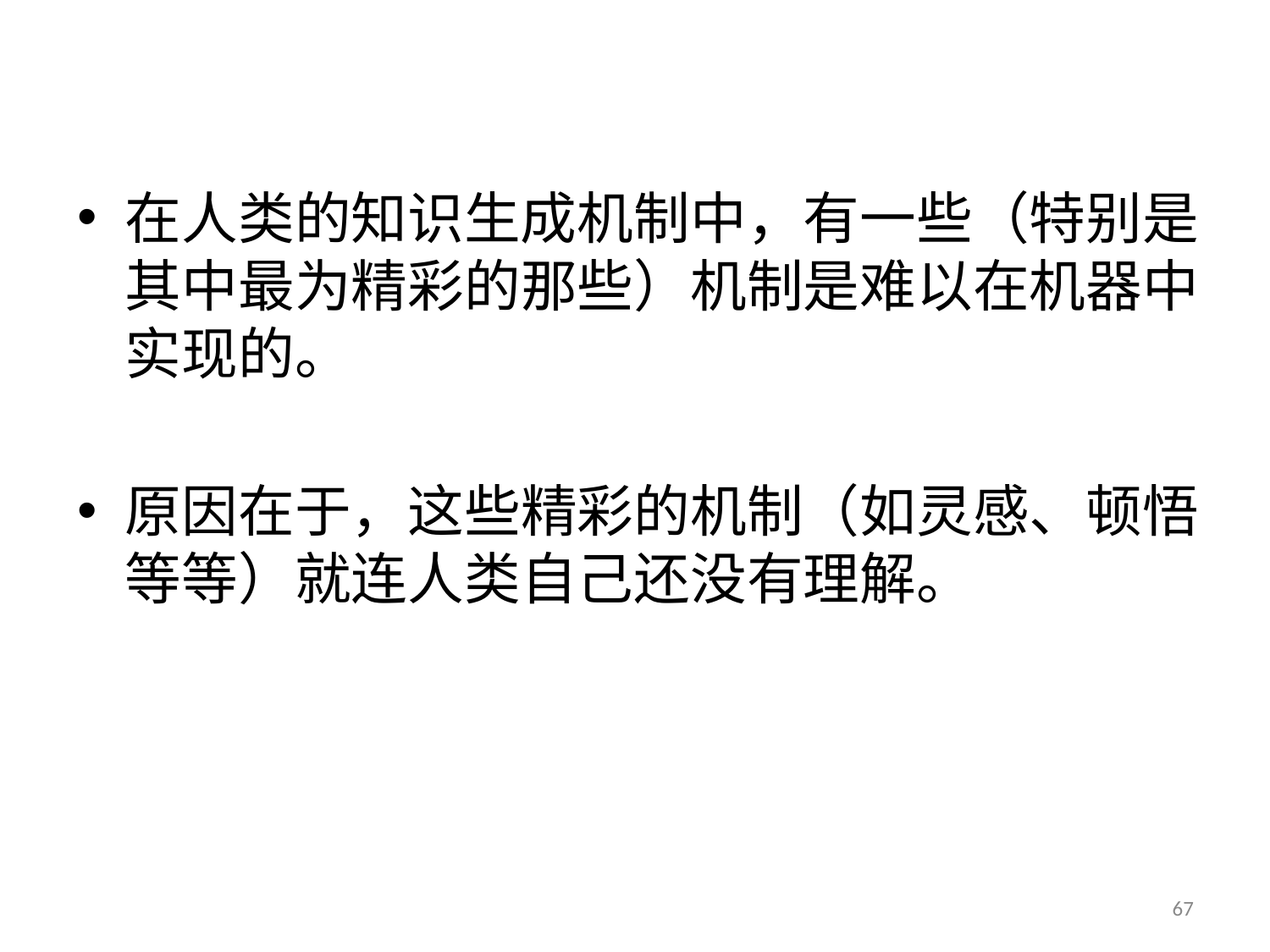

在人类的知识生成机制中，有一些（特别是其中最为精彩的那些）机制是难以在机器中实现的。

原因在于，这些精彩的机制（如灵感、顿悟等等）就连人类自己还没有理解。

67